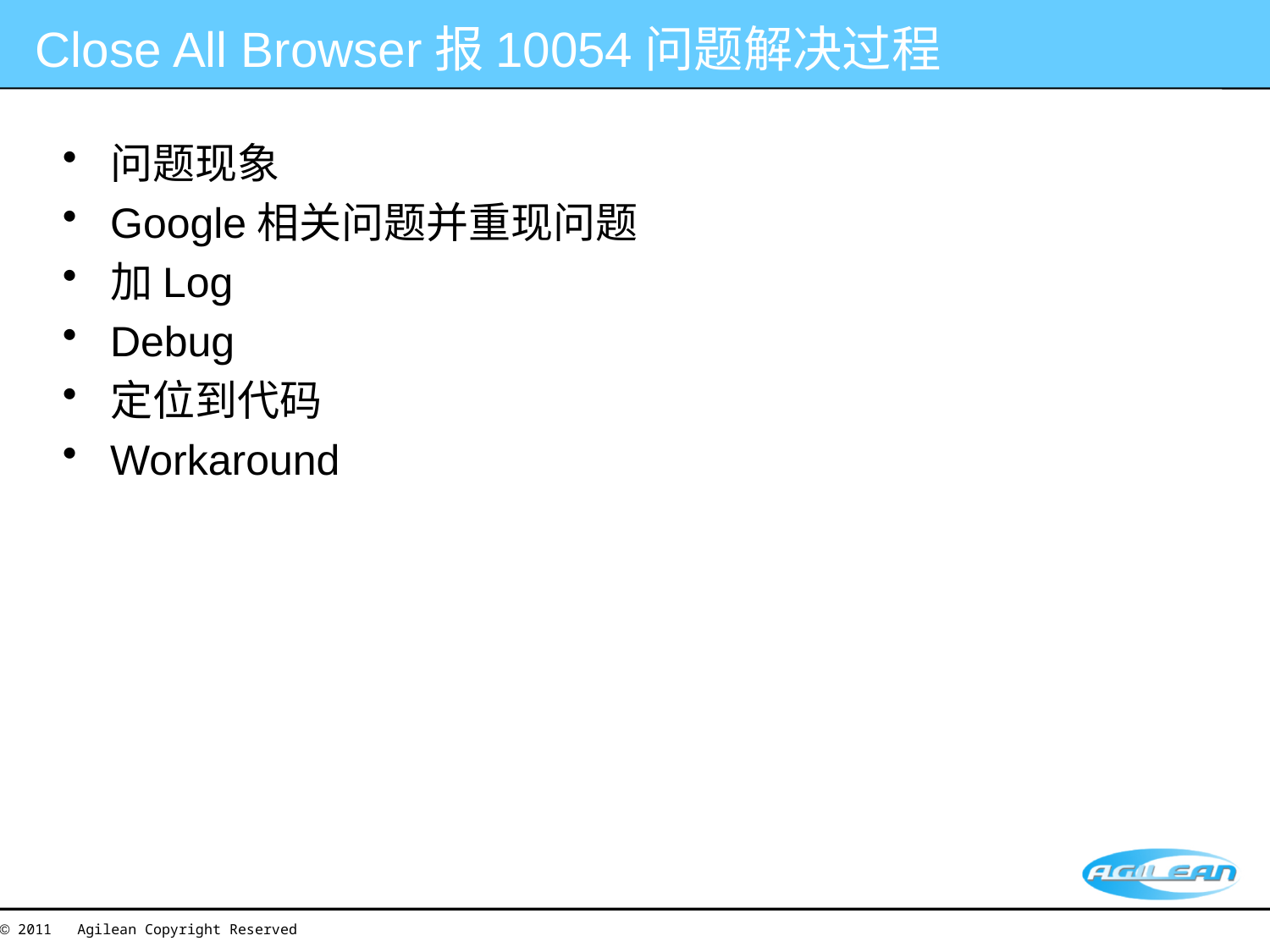

# Close All Browser报10054问题解决过程
问题现象
Google相关问题并重现问题
加Log
Debug
定位到代码
Workaround